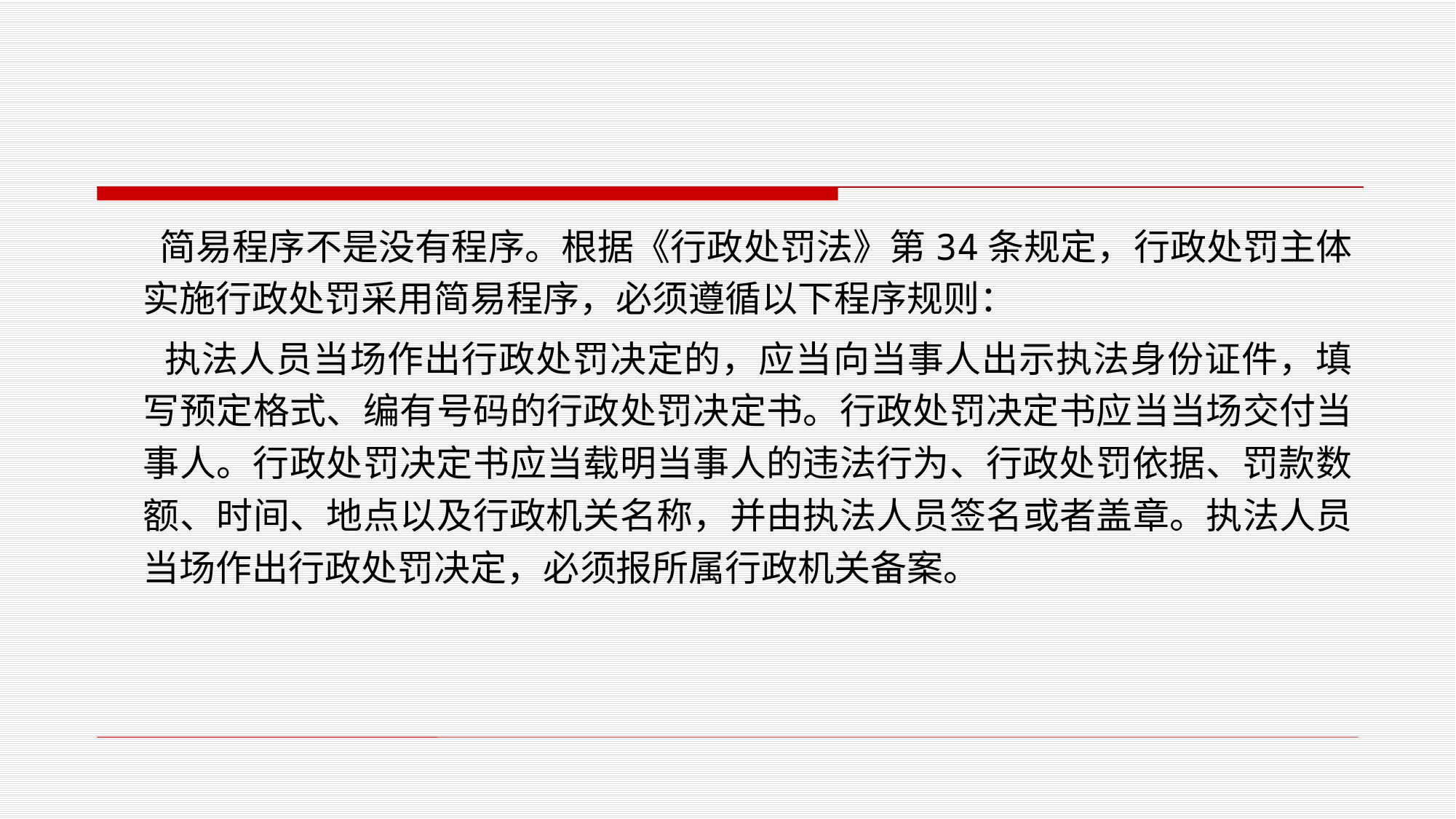

#
      简易程序不是没有程序。根据《行政处罚法》第34条规定，行政处罚主体实施行政处罚采用简易程序，必须遵循以下程序规则：
      执法人员当场作出行政处罚决定的，应当向当事人出示执法身份证件，填写预定格式、编有号码的行政处罚决定书。行政处罚决定书应当当场交付当事人。行政处罚决定书应当载明当事人的违法行为、行政处罚依据、罚款数额、时间、地点以及行政机关名称，并由执法人员签名或者盖章。执法人员当场作出行政处罚决定，必须报所属行政机关备案。